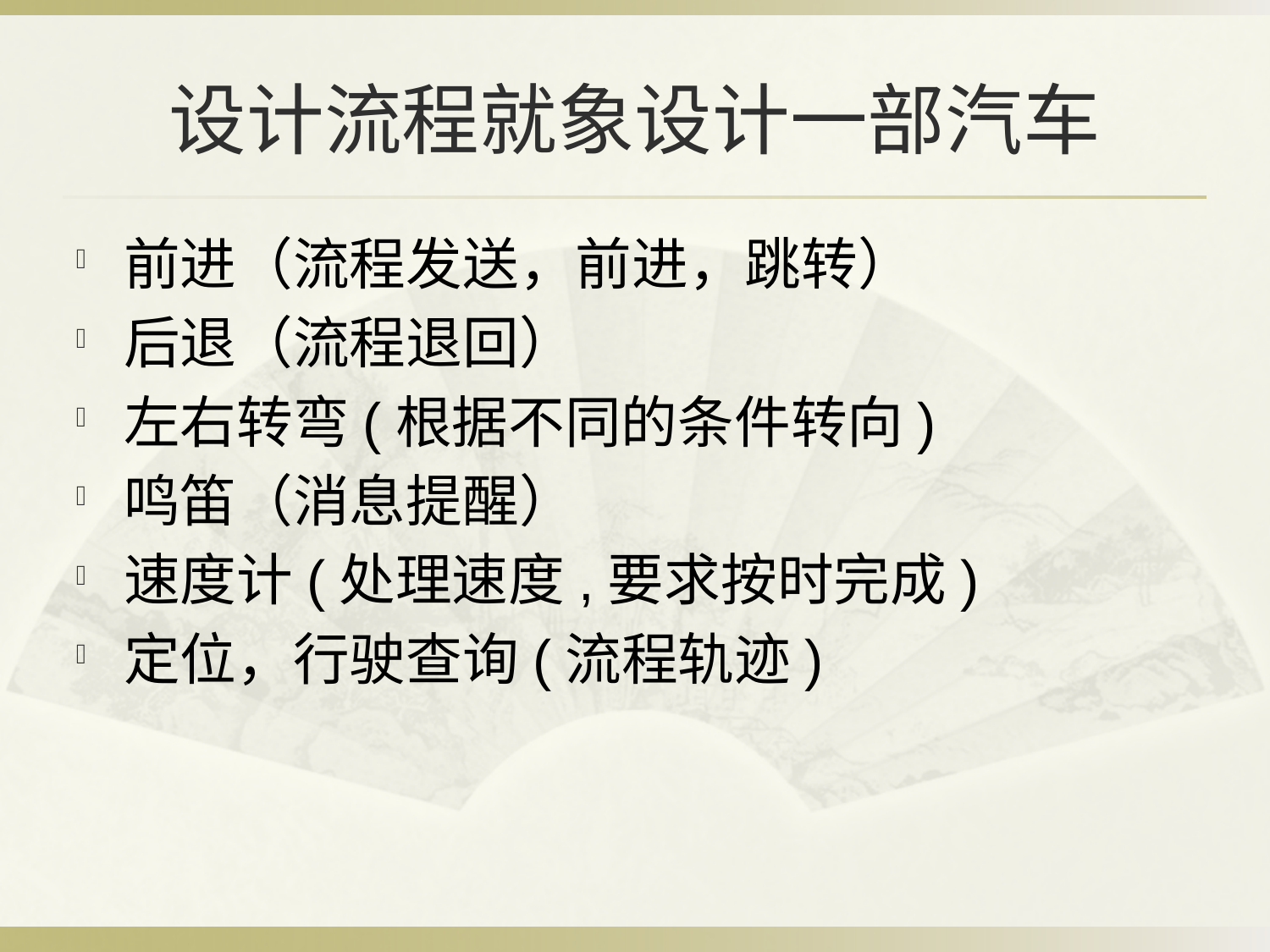

# 设计流程就象设计一部汽车
前进（流程发送，前进，跳转）
后退（流程退回）
左右转弯(根据不同的条件转向)
鸣笛（消息提醒）
速度计(处理速度,要求按时完成)
定位，行驶查询(流程轨迹)